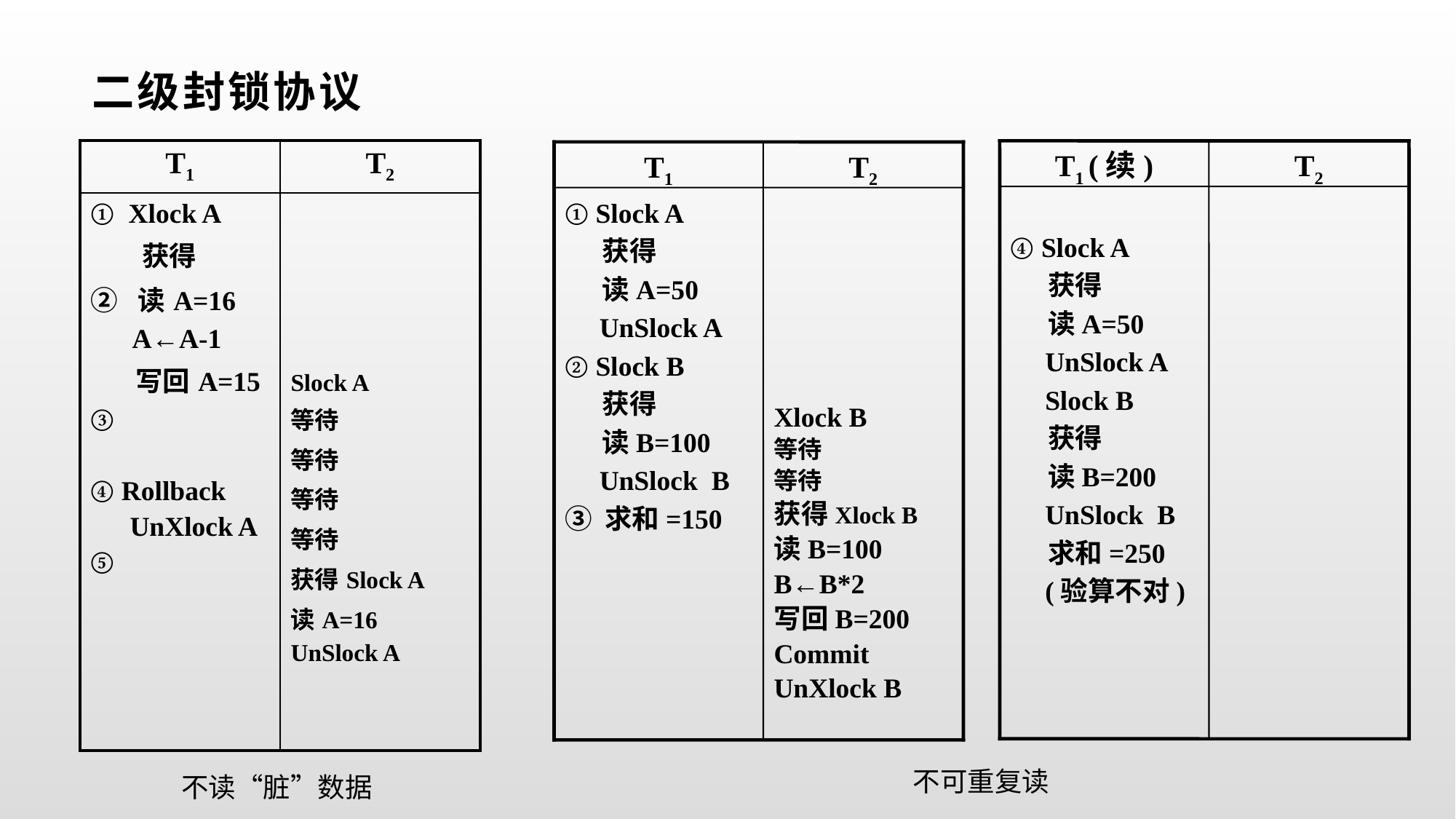

# 二级封锁协议
| T1 | T2 |
| --- | --- |
| ①  Xlock A 获得 ②  读A=16   A←A-1 写回A=15 ③   ④ Rollback UnXlock A ⑤ | Slock A 等待 等待 等待 等待 获得Slock A 读A=16 UnSlock A |
T1 (续)

T2

④ Slock A
     获得
     读A=50
     UnSlock A
     Slock B
     获得
     读B=200
   UnSlock  B
     求和=250
     (验算不对)

T1

T2

① Slock A
     获得
     读A=50
     UnSlock A
② Slock B
     获得
     读B=100
     UnSlock  B
③ 求和=150

Xlock B
等待
等待
获得Xlock B
读B=100
B←B*2
写回B=200
Commit
UnXlock B

不可重复读
不读“脏”数据